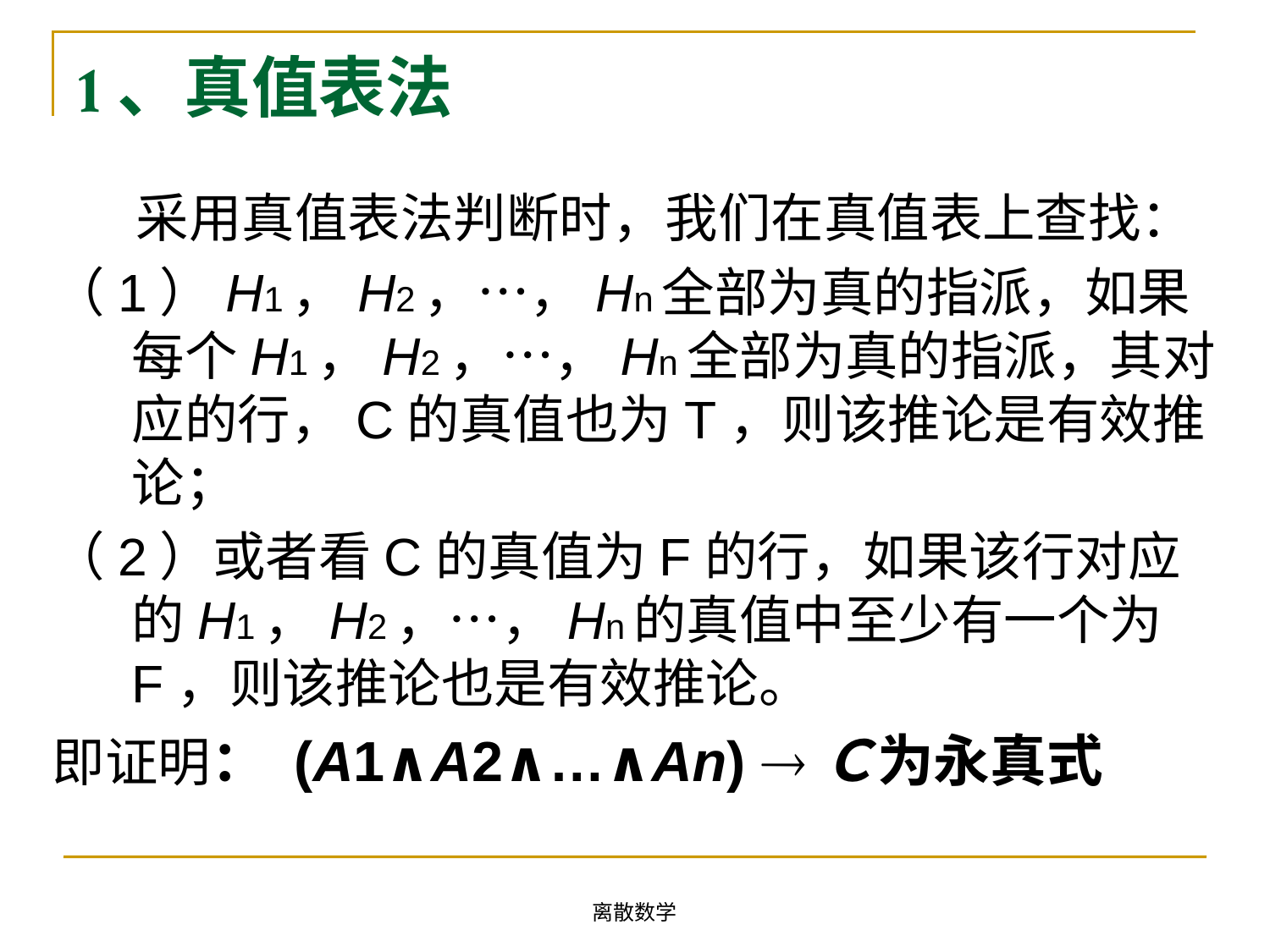

# 1、真值表法
      采用真值表法判断时，我们在真值表上查找：
（1）H1，H2，…，Hn全部为真的指派，如果每个H1，H2，…，Hn全部为真的指派，其对应的行，C的真值也为T，则该推论是有效推论；
（2）或者看C的真值为F的行，如果该行对应的H1，H2，…，Hn的真值中至少有一个为F，则该推论也是有效推论。
即证明： (A1∧A2∧…∧An) →Ｃ为永真式

5
离散数学